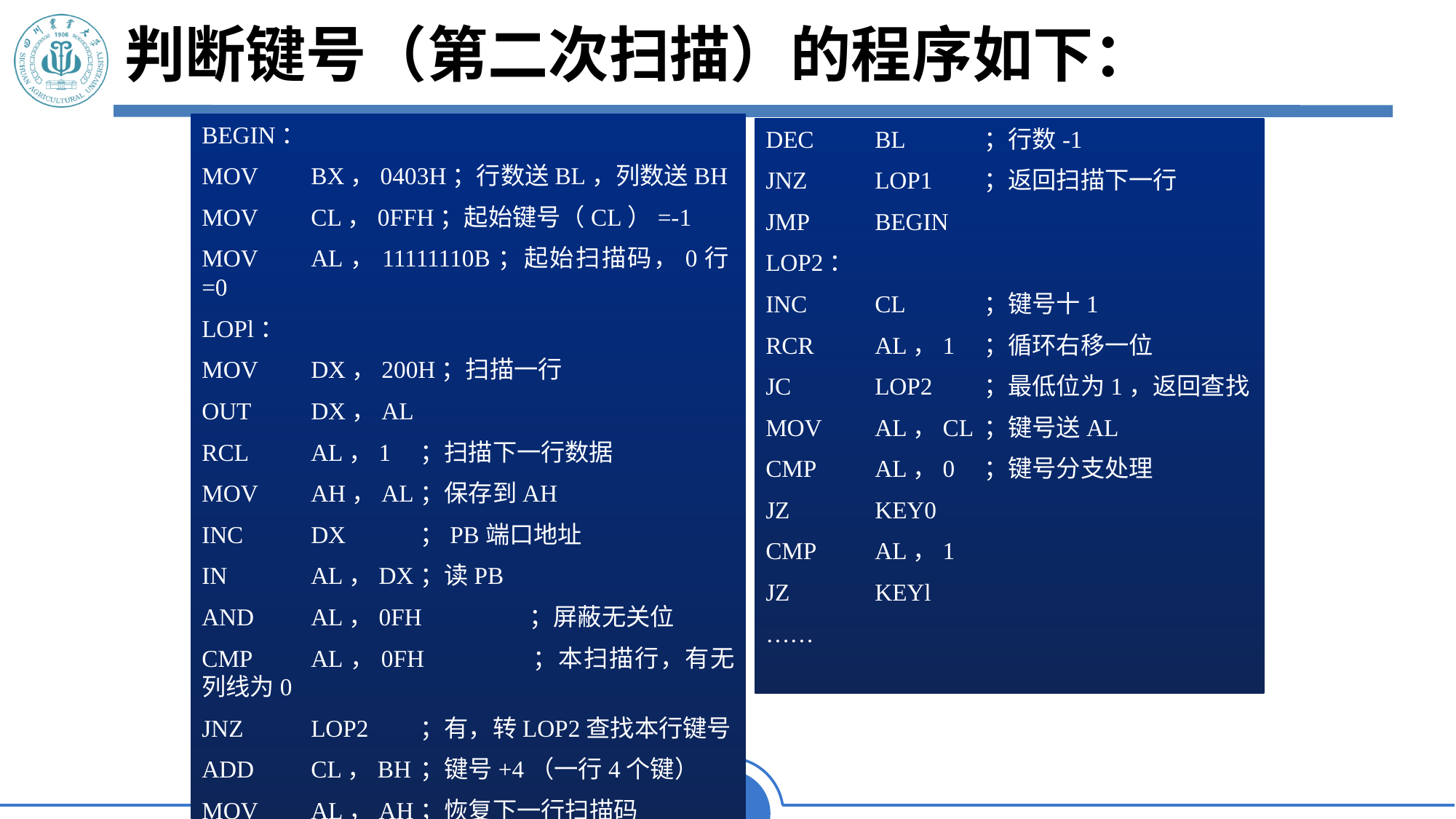

# 判断键号（第二次扫描）的程序如下：
BEGIN：
MOV	BX，0403H；行数送BL，列数送BH
MOV	CL，0FFH；起始键号（CL）=-1
MOV	AL，11111110B；起始扫描码，0行=0
LOPl：
MOV	DX，200H；扫描一行
OUT	DX，AL
RCL	AL，1	；扫描下一行数据
MOV	AH，AL	；保存到AH
INC	DX	；PB端口地址
IN	AL，DX	；读PB
AND	AL，0FH	；屏蔽无关位
CMP	AL，0FH	；本扫描行，有无列线为0
JNZ	LOP2	；有，转LOP2查找本行键号
ADD	CL，BH	；键号+4（一行4个键）
MOV	AL，AH	；恢复下一行扫描码
DEC	BL	；行数-1
JNZ	LOP1	；返回扫描下一行
JMP	BEGIN
LOP2：
INC	CL	；键号十1
RCR	AL，1	；循环右移一位
JC	LOP2	；最低位为1，返回查找
MOV	AL，CL	；键号送AL
CMP	AL，0	；键号分支处理
JZ	KEY0
CMP	AL，1
JZ	KEYl
……